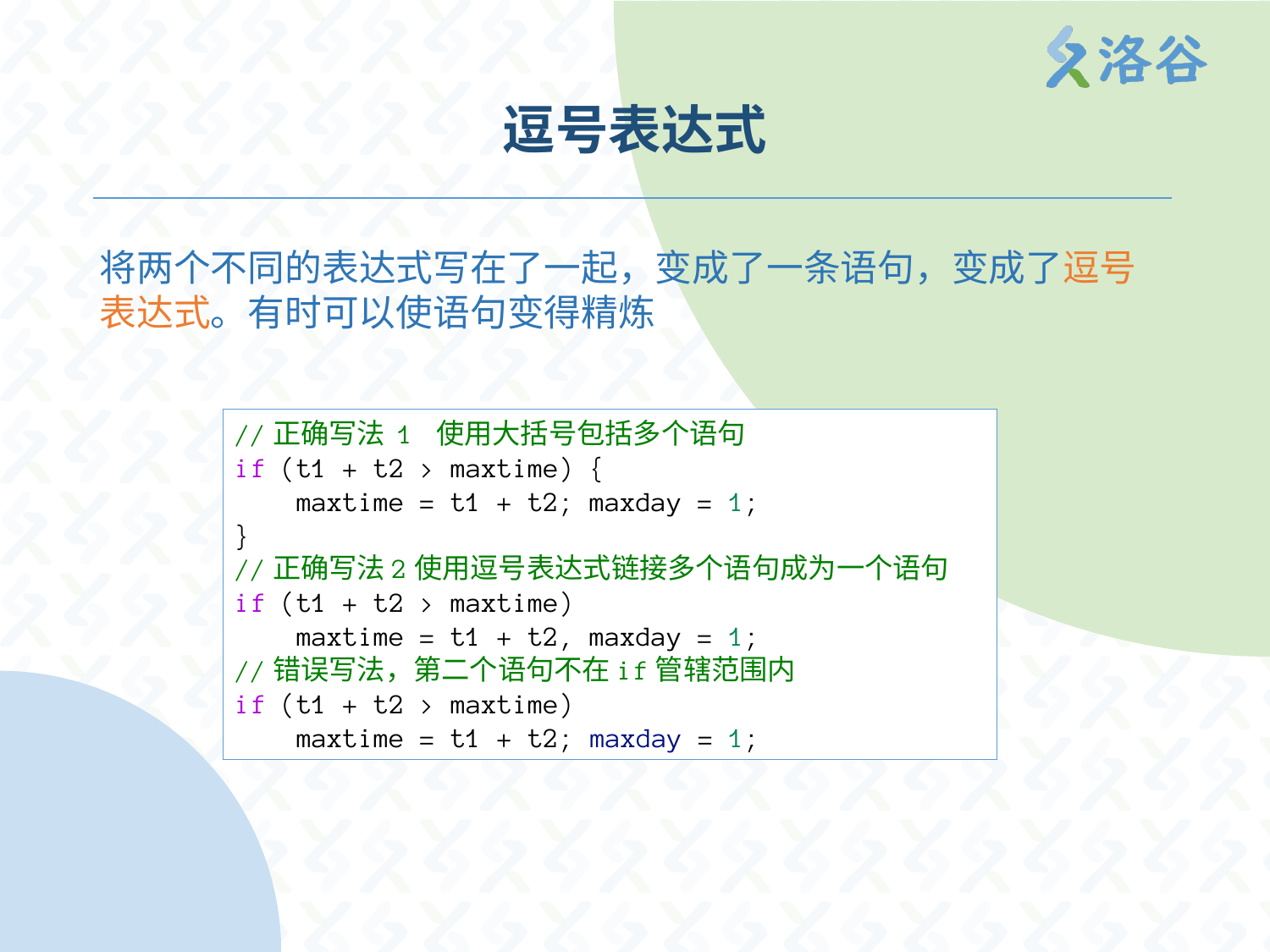

# 逗号表达式
将两个不同的表达式写在了一起，变成了一条语句，变成了逗号表达式。有时可以使语句变得精炼
//正确写法 1 使用大括号包括多个语句
if (t1 + t2 > maxtime) {
    maxtime = t1 + t2; maxday = 1;
}
//正确写法2使用逗号表达式链接多个语句成为一个语句
if (t1 + t2 > maxtime)
    maxtime = t1 + t2, maxday = 1;
//错误写法，第二个语句不在if管辖范围内
if (t1 + t2 > maxtime)
    maxtime = t1 + t2; maxday = 1;